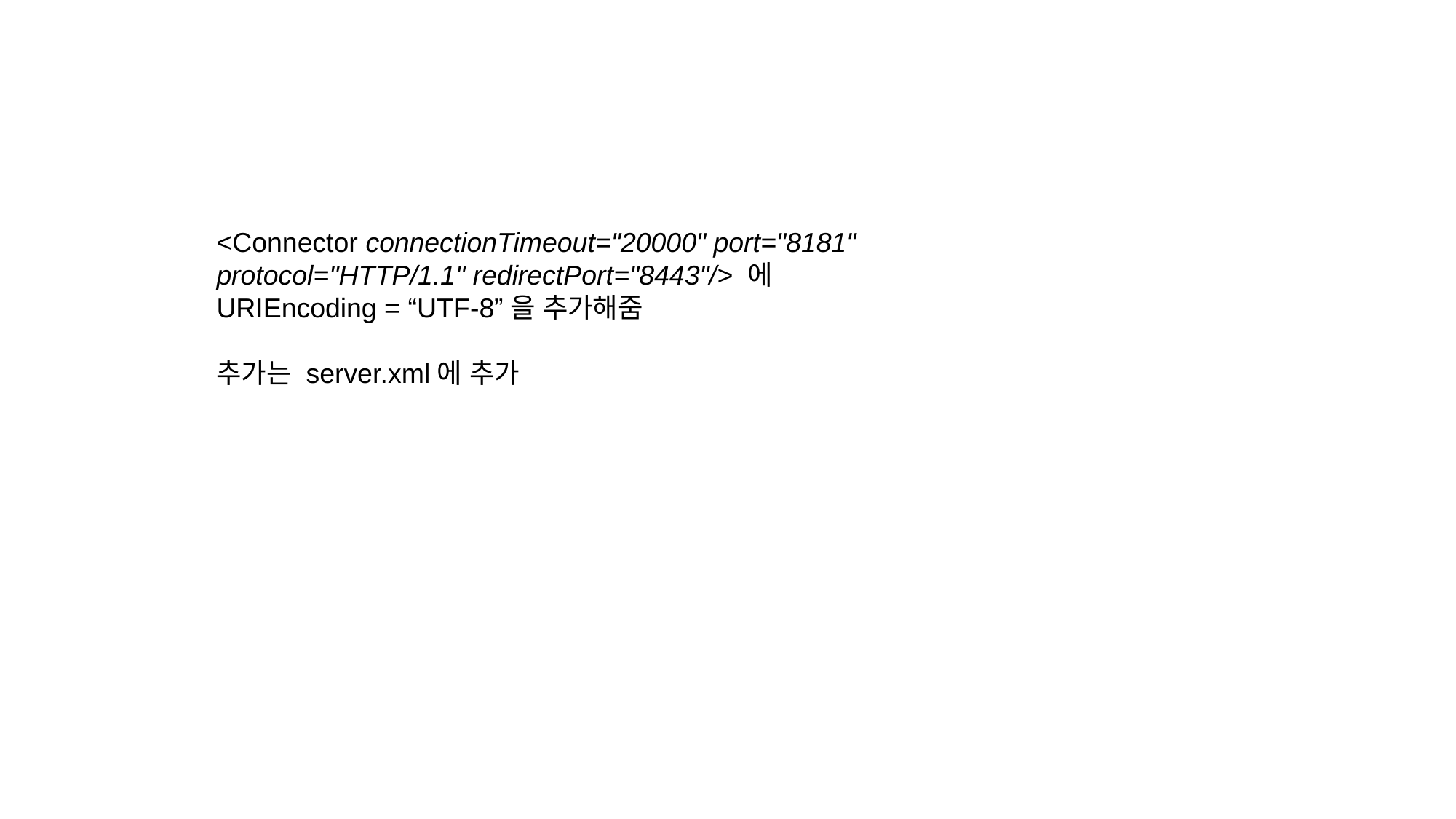

<Connector connectionTimeout="20000" port="8181" protocol="HTTP/1.1" redirectPort="8443"/> 에
URIEncoding = “UTF-8”을 추가해줌
추가는 server.xml에 추가
8